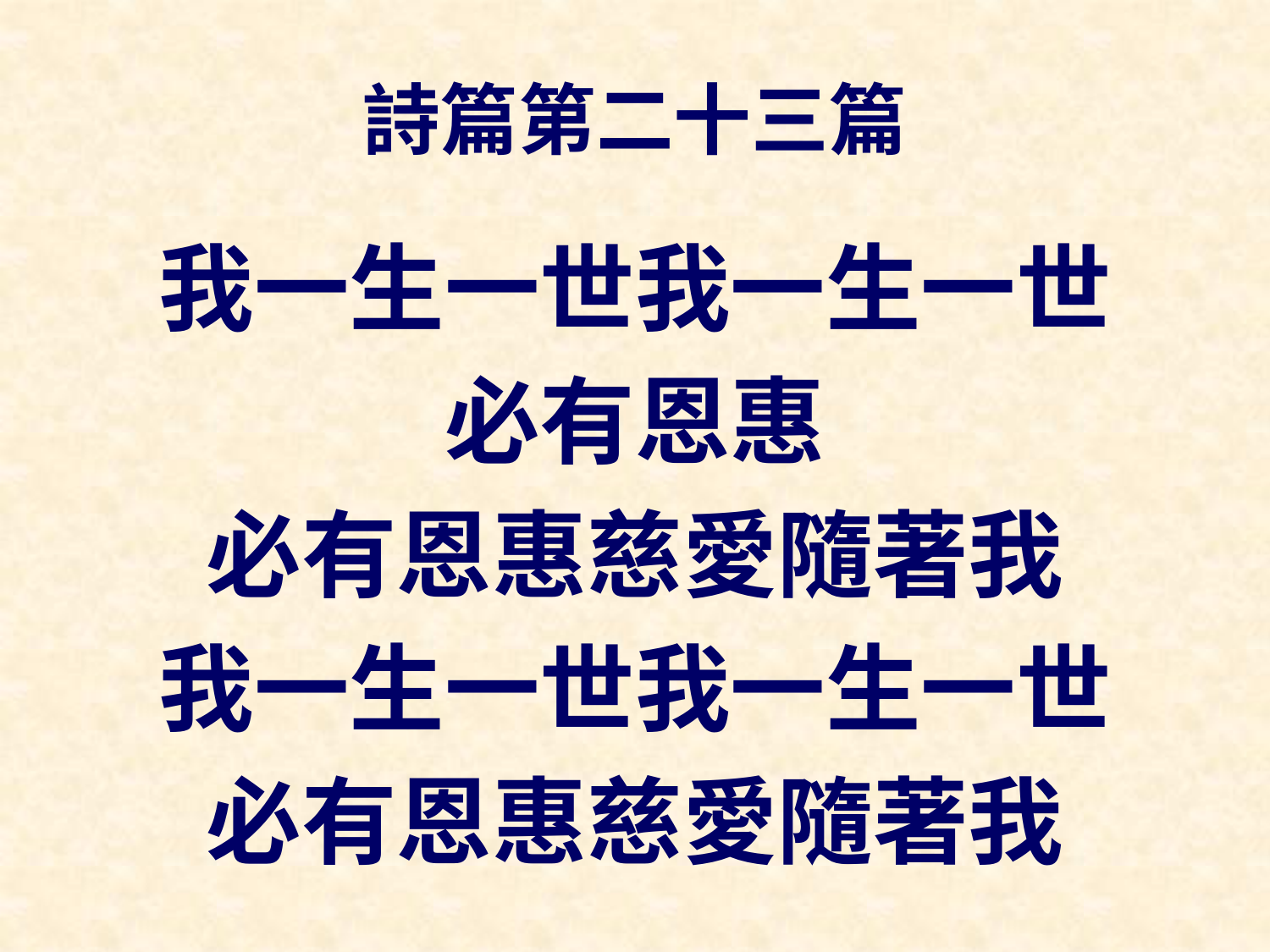

# 詩篇第二十三篇
我一生一世我一生一世
必有恩惠
必有恩惠慈愛隨著我
我一生一世我一生一世
必有恩惠慈愛隨著我